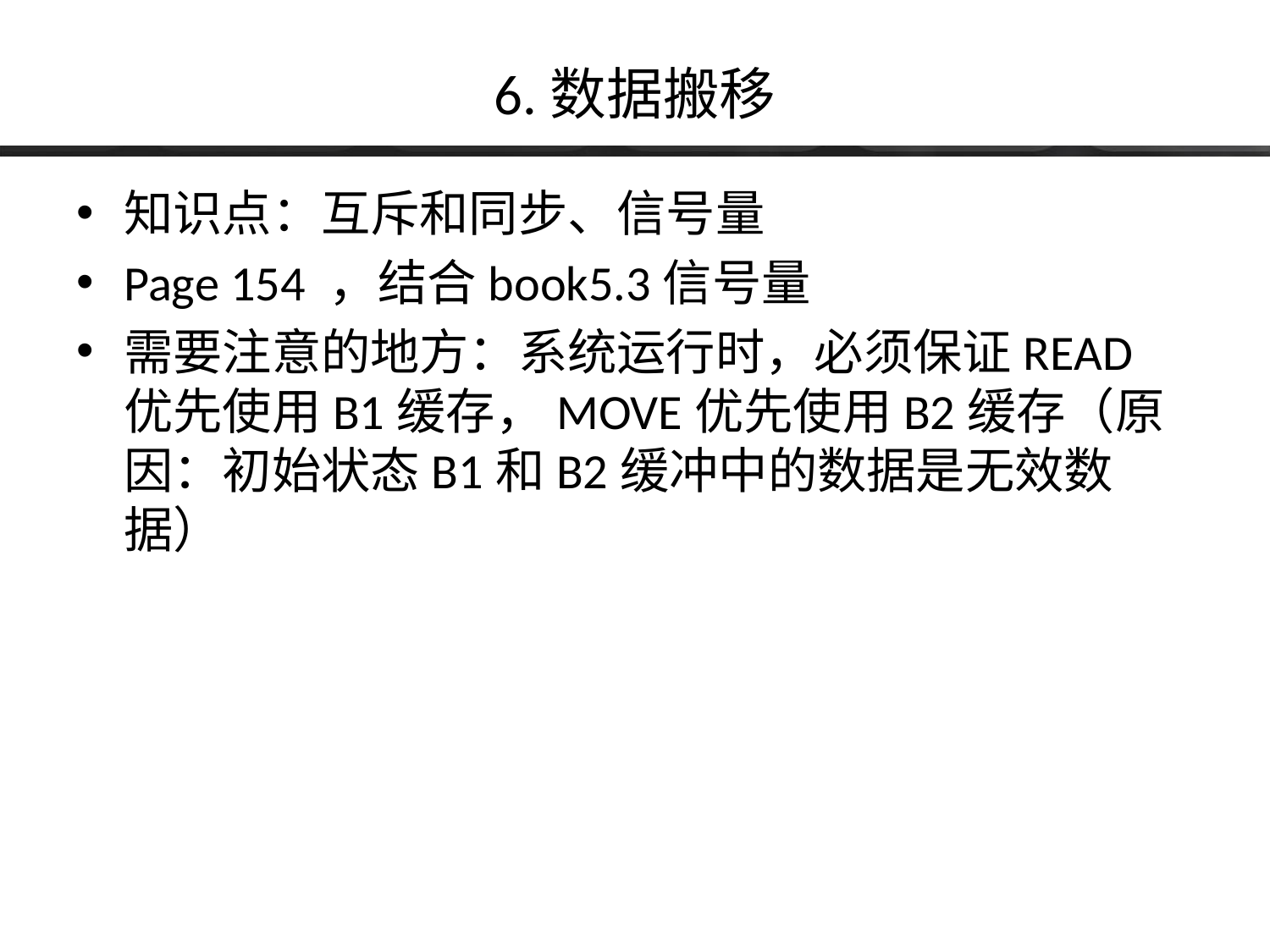

# 6.数据搬移
知识点：互斥和同步、信号量
Page 154 ，结合book5.3信号量
需要注意的地方：系统运行时，必须保证READ优先使用B1缓存，MOVE优先使用B2缓存（原因：初始状态B1和B2缓冲中的数据是无效数据）